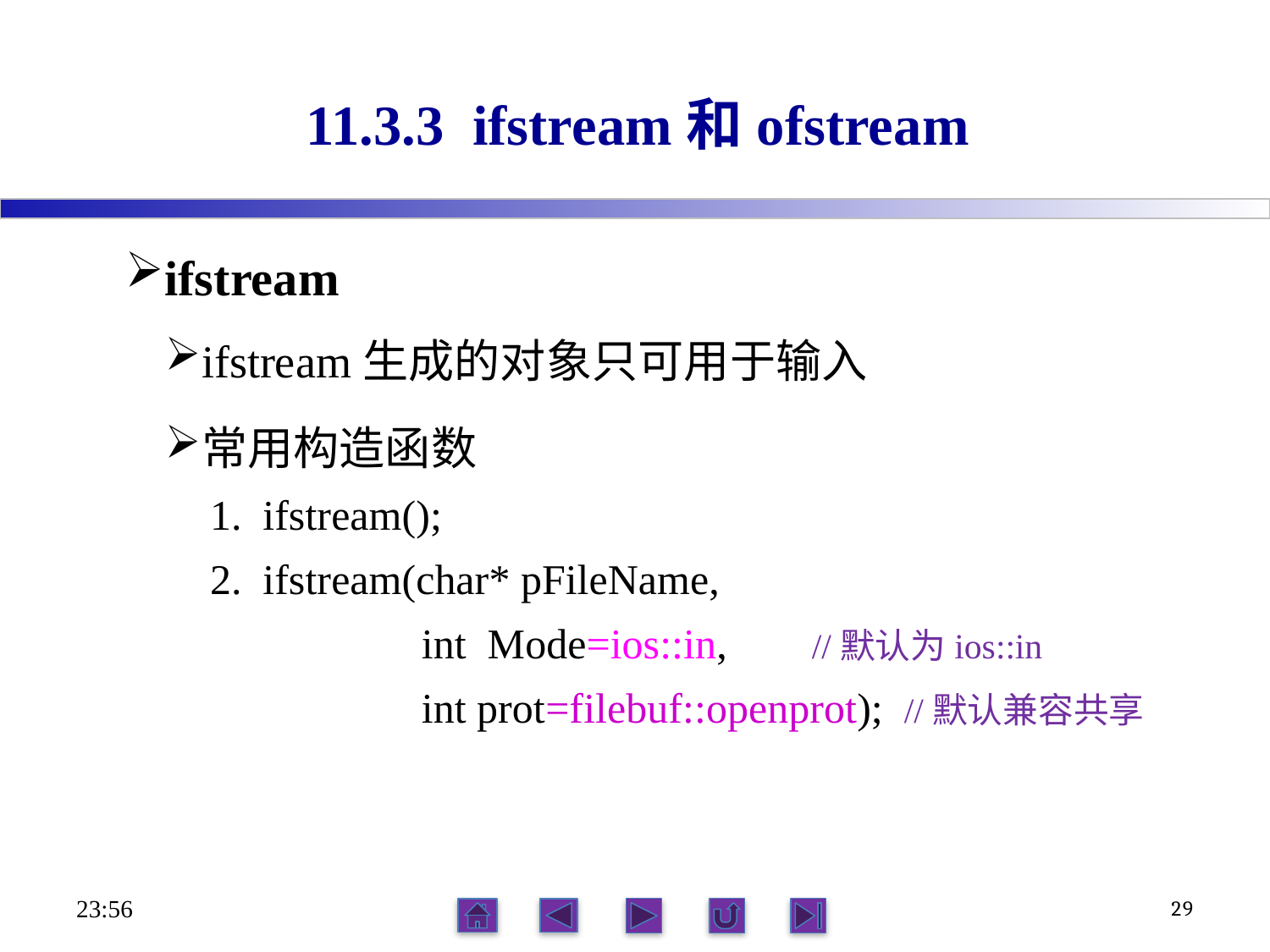

# 11.3.3  ifstream和ofstream
ifstream
ifstream生成的对象只可用于输入
常用构造函数
ifstream();
ifstream(char* pFileName,
                      int  Mode=ios::in,        //默认为ios::in
                      int prot=filebuf::openprot);  //默认兼容共享

23:56
29